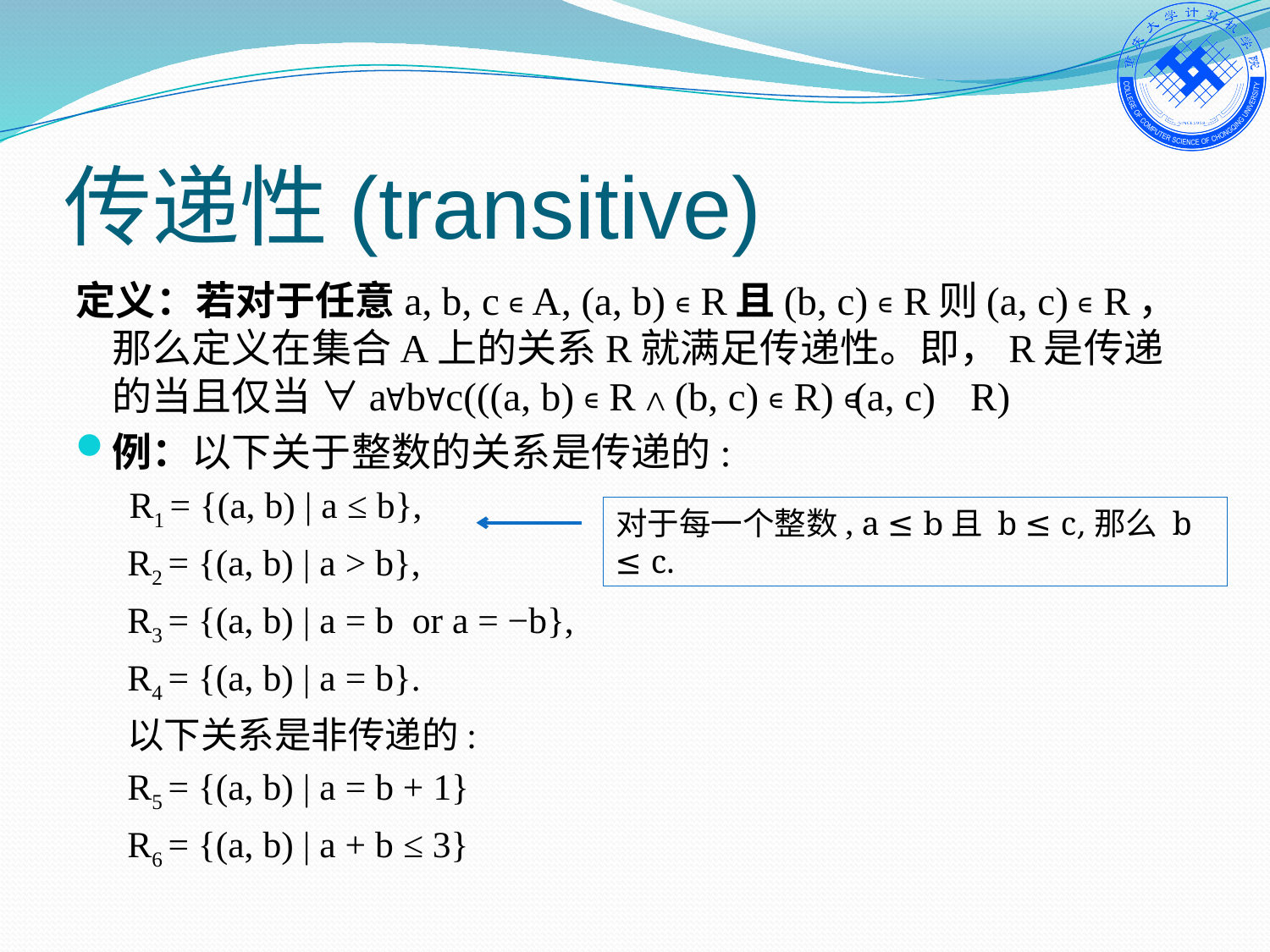

# 传递性(transitive)
定义：若对于任意a, b, c ∊ A, (a, b) ∊ R且(b, c) ∊ R则(a, c) ∊ R，那么定义在集合A上的关系R就满足传递性。即，R是传递的当且仅当 ∀a∀b∀c(((a, b) ∊ R ∧ (b, c) ∊ R) ⟶ (a, c) ∊ R)
例：以下关于整数的关系是传递的:
R1 = {(a, b) | a ≤ b},
R2 = {(a, b) | a > b},
R3 = {(a, b) | a = b  or a = −b},
R4 = {(a, b) | a = b}.
以下关系是非传递的:
R5 = {(a, b) | a = b + 1}
R6 = {(a, b) | a + b ≤ 3}
对于每一个整数, a ≤ b且 b ≤ c,那么 b ≤ c.